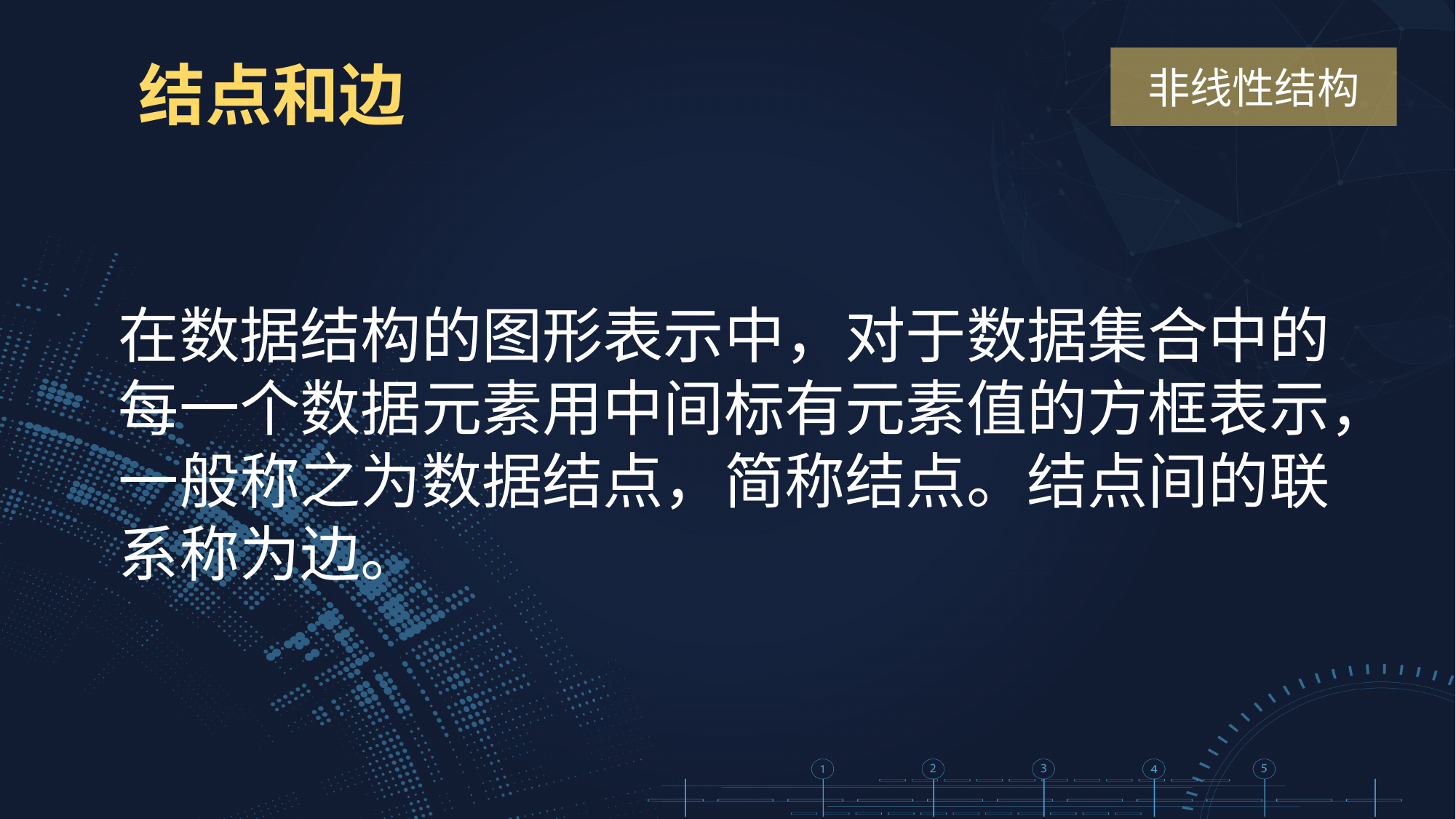

结点和边
非线性结构
在数据结构的图形表示中，对于数据集合中的每一个数据元素用中间标有元素值的方框表示，一般称之为数据结点，简称结点。结点间的联系称为边。